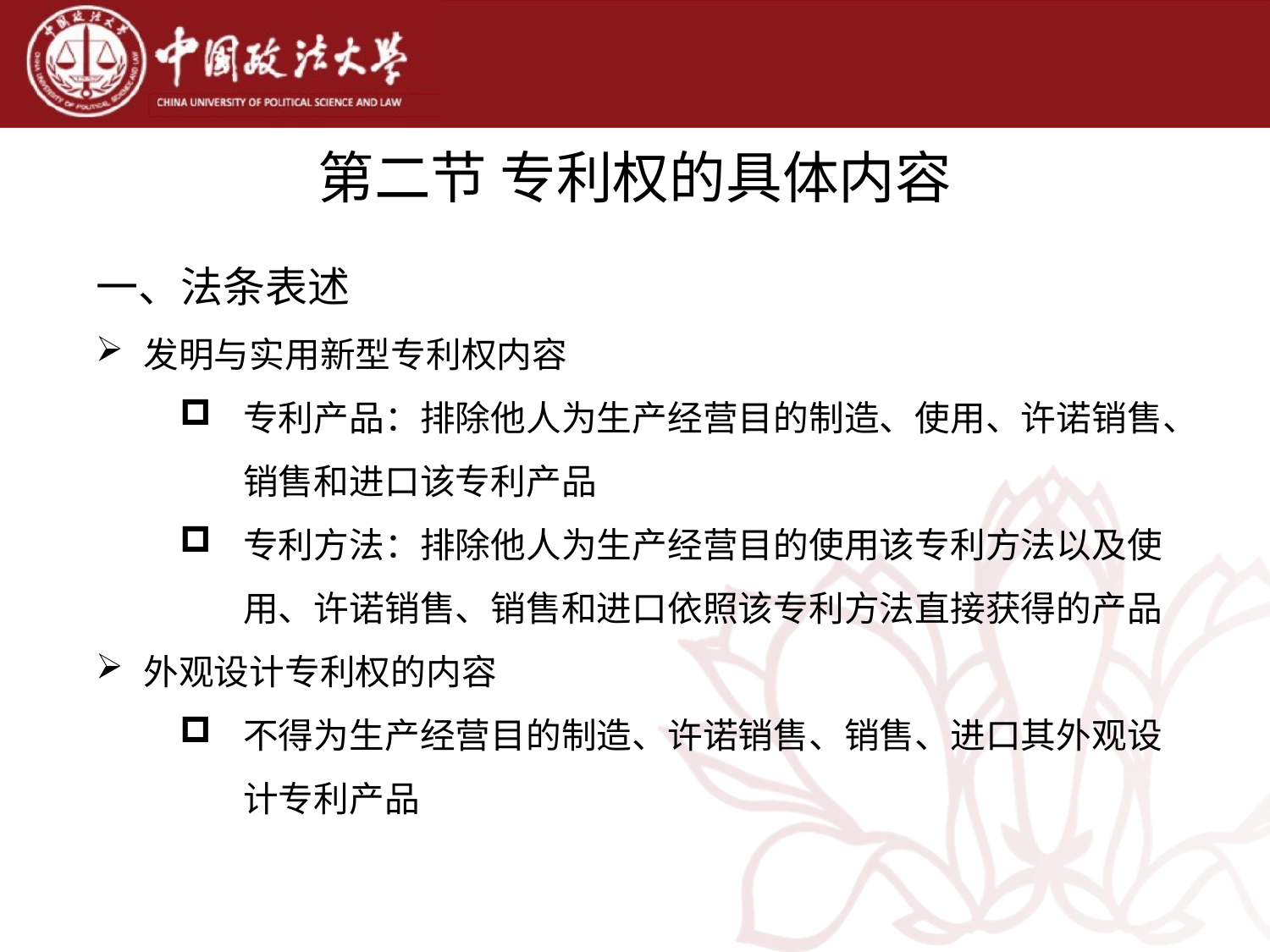

第二节 专利权的具体内容
一、法条表述
发明与实用新型专利权内容
专利产品：排除他人为生产经营目的制造、使用、许诺销售、销售和进口该专利产品
专利方法：排除他人为生产经营目的使用该专利方法以及使用、许诺销售、销售和进口依照该专利方法直接获得的产品
外观设计专利权的内容
不得为生产经营目的制造、许诺销售、销售、进口其外观设计专利产品